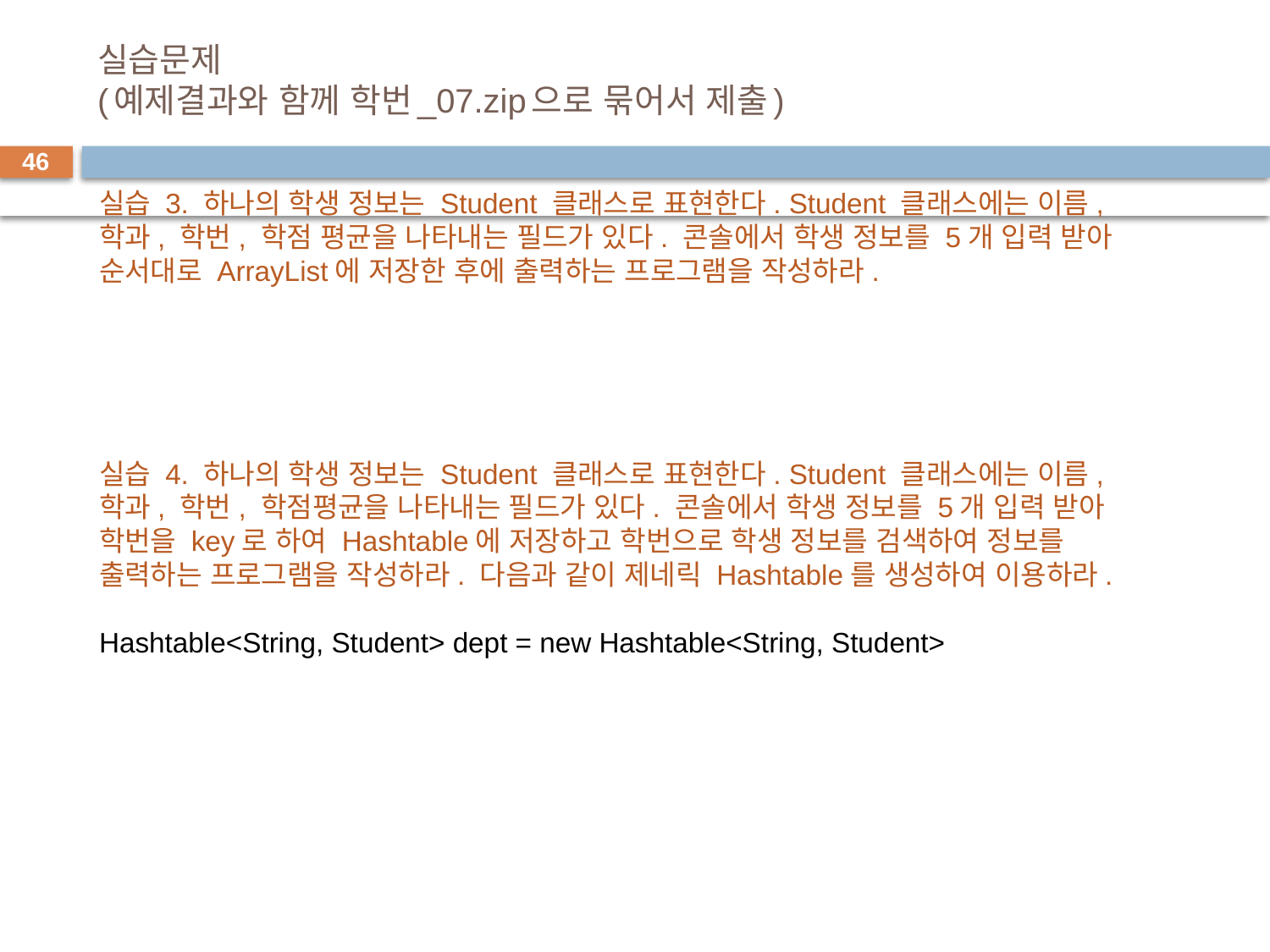

# 실습문제 (예제결과와 함께 학번_07.zip으로 묶어서 제출)
46
실습 3. 하나의 학생 정보는 Student 클래스로 표현한다. Student 클래스에는 이름, 학과, 학번, 학점 평균을 나타내는 필드가 있다. 콘솔에서 학생 정보를 5개 입력 받아 순서대로 ArrayList에 저장한 후에 출력하는 프로그램을 작성하라.

실습 4. 하나의 학생 정보는 Student 클래스로 표현한다. Student 클래스에는 이름, 학과, 학번, 학점평균을 나타내는 필드가 있다. 콘솔에서 학생 정보를 5개 입력 받아 학번을 key로 하여 Hashtable에 저장하고 학번으로 학생 정보를 검색하여 정보를 출력하는 프로그램을 작성하라. 다음과 같이 제네릭 Hashtable를 생성하여 이용하라.

Hashtable<String, Student> dept = new Hashtable<String, Student>